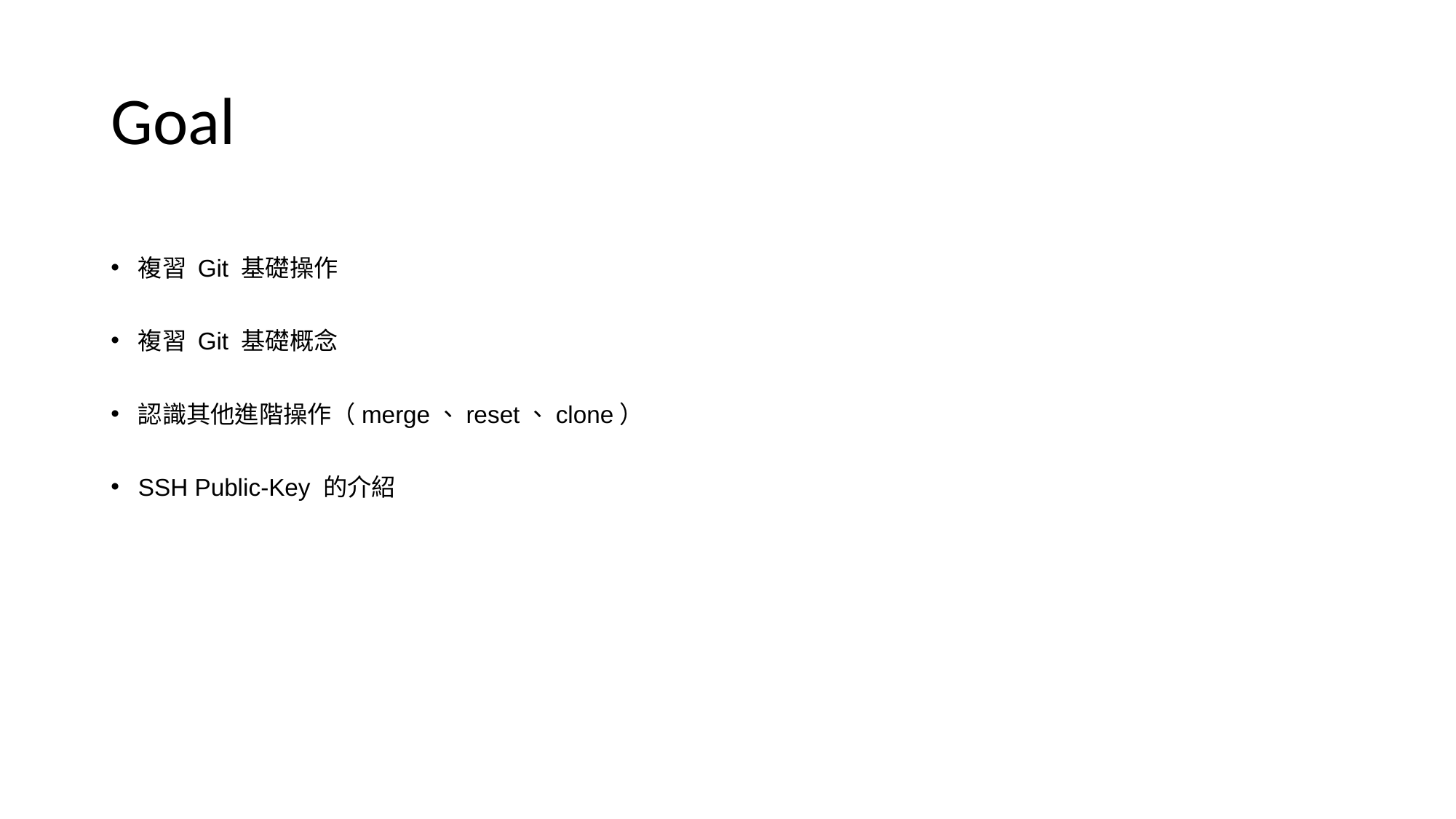

# Goal
複習 Git 基礎操作
複習 Git 基礎概念
認識其他進階操作（merge、reset、clone）
SSH Public-Key 的介紹